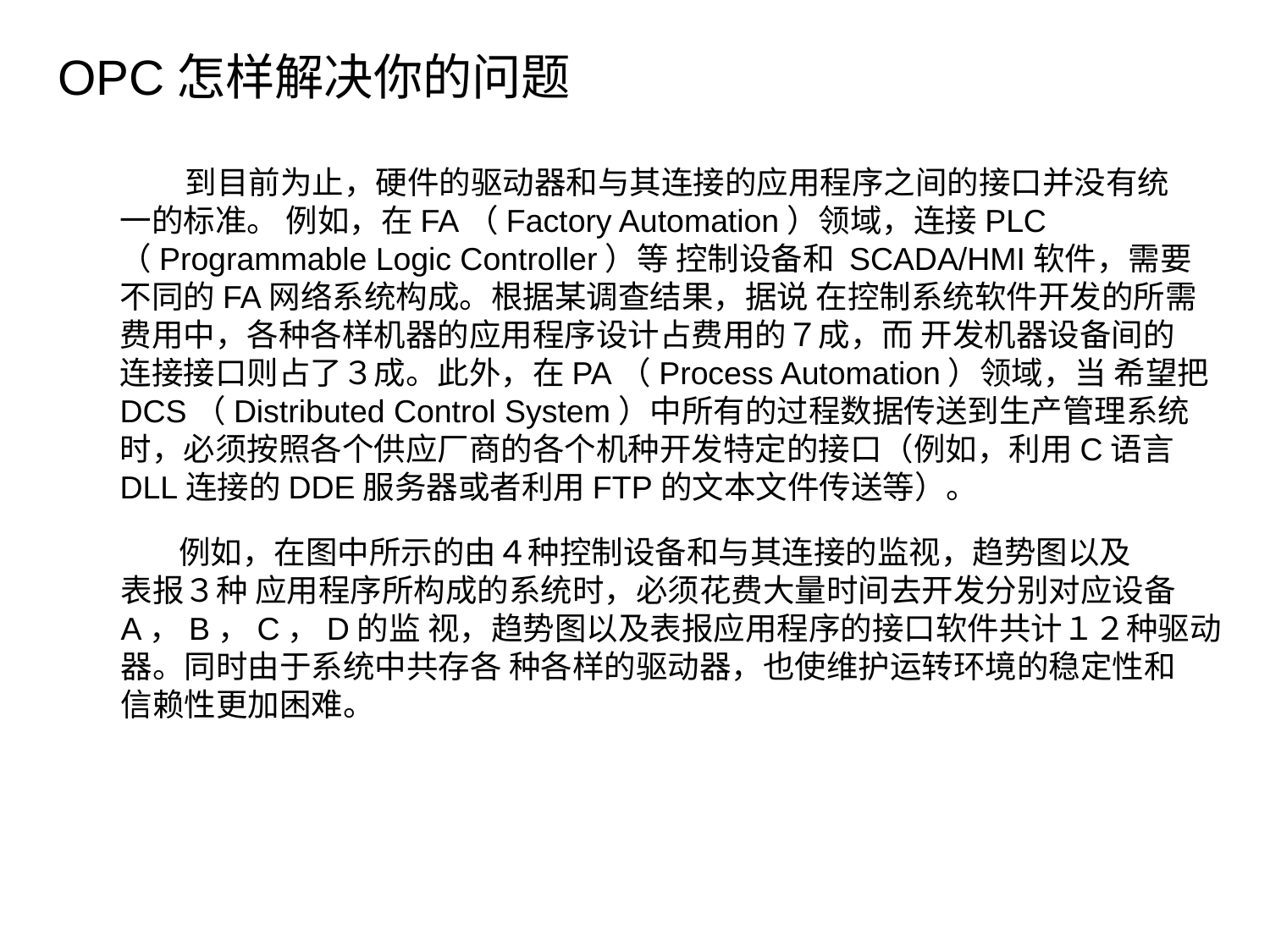

OPC怎样解决你的问题
        到目前为止，硬件的驱动器和与其连接的应用程序之间的接口并没有统
一的标准。 例如，在FA（Factory Automation）领域，连接PLC
（Programmable Logic Controller）等 控制设备和 SCADA/HMI软件，需要
不同的FA网络系统构成。根据某调查结果，据说 在控制系统软件开发的所需
费用中，各种各样机器的应用程序设计占费用的７成，而 开发机器设备间的
连接接口则占了３成。此外，在PA（Process Automation）领域，当 希望把
DCS（Distributed Control System）中所有的过程数据传送到生产管理系统
时，必须按照各个供应厂商的各个机种开发特定的接口（例如，利用C语言
DLL连接的DDE服务器或者利用FTP的文本文件传送等）。
点击添加文本
点击添加文本
       例如，在图中所示的由４种控制设备和与其连接的监视，趋势图以及
表报３种 应用程序所构成的系统时，必须花费大量时间去开发分别对应设备
A，B，C，D的监 视，趋势图以及表报应用程序的接口软件共计１２种驱动
器。同时由于系统中共存各 种各样的驱动器，也使维护运转环境的稳定性和
信赖性更加困难。
点击添加文本
点击添加文本